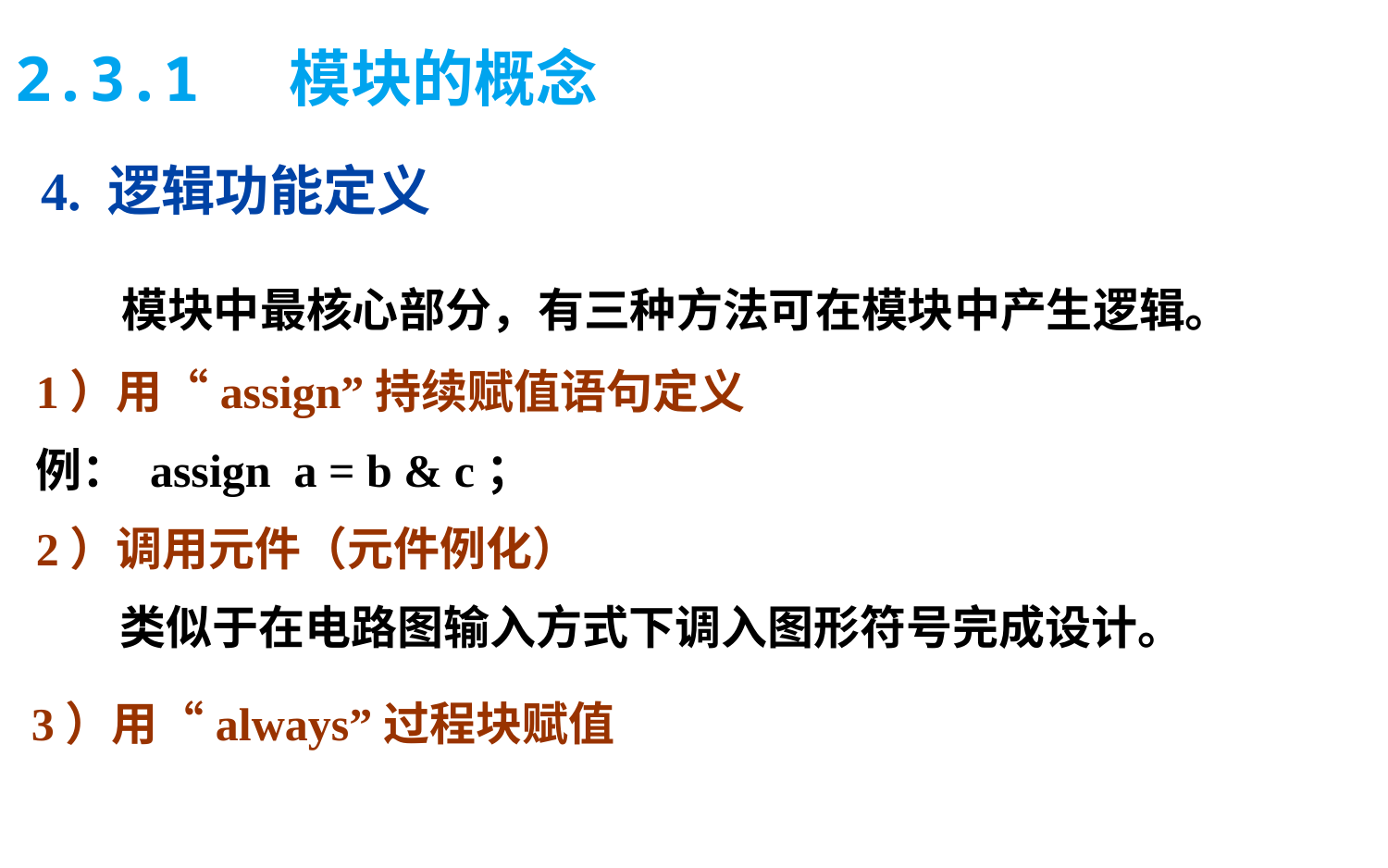

2.3.1  模块的概念
4. 逻辑功能定义
     模块中最核心部分，有三种方法可在模块中产生逻辑。
1）用“assign”持续赋值语句定义
例： assign  a = b & c；
2）调用元件（元件例化）
       类似于在电路图输入方式下调入图形符号完成设计。
3）用“always”过程块赋值